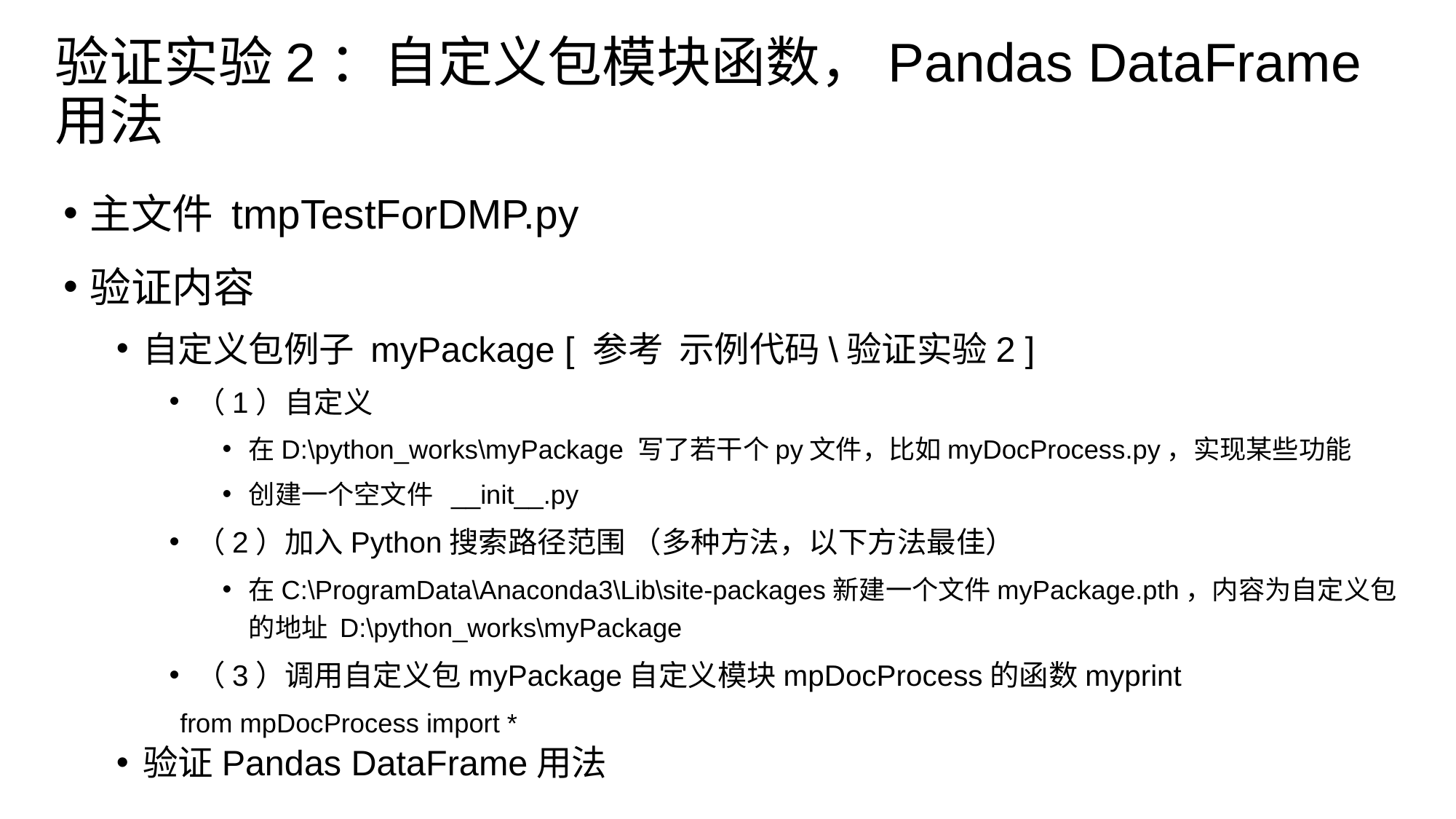

# 验证实验2：自定义包模块函数，Pandas DataFrame用法
主文件 tmpTestForDMP.py
验证内容
自定义包例子 myPackage [ 参考  示例代码\验证实验2 ]
（1）自定义
在D:\python_works\myPackage 写了若干个py文件，比如myDocProcess.py，实现某些功能
创建一个空文件  __init__.py
（2）加入Python搜索路径范围 （多种方法，以下方法最佳）
在C:\ProgramData\Anaconda3\Lib\site-packages新建一个文件myPackage.pth，内容为自定义包的地址 D:\python_works\myPackage
（3）调用自定义包myPackage自定义模块mpDocProcess的函数myprint
from mpDocProcess import *
验证Pandas DataFrame用法